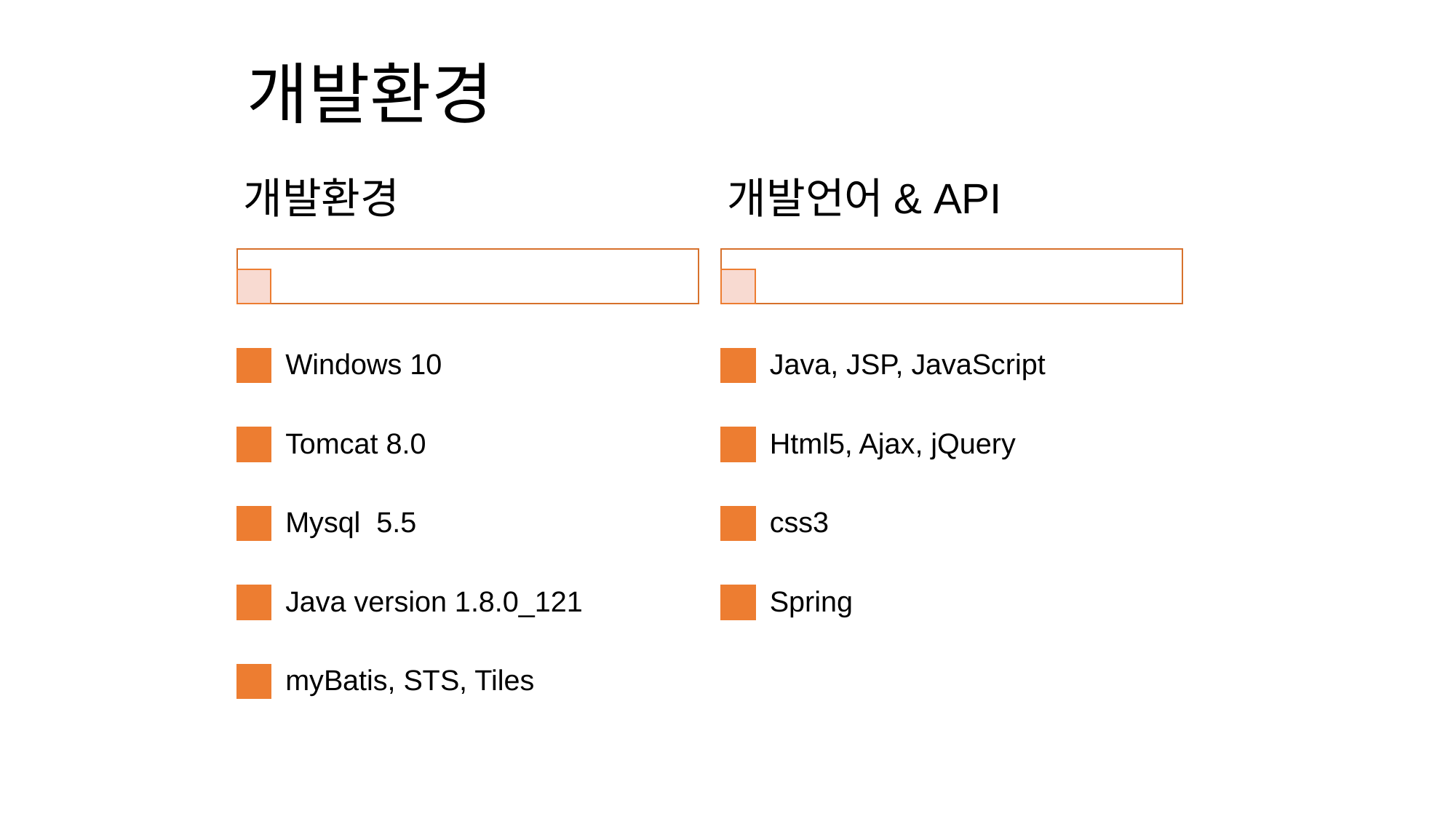

# 개발환경
개발환경
Windows 10
Tomcat 8.0
Mysql  5.5
Java version 1.8.0_121
myBatis, STS, Tiles
개발언어& API
Java, JSP, JavaScript
Html5, Ajax, jQuery
css3
Spring